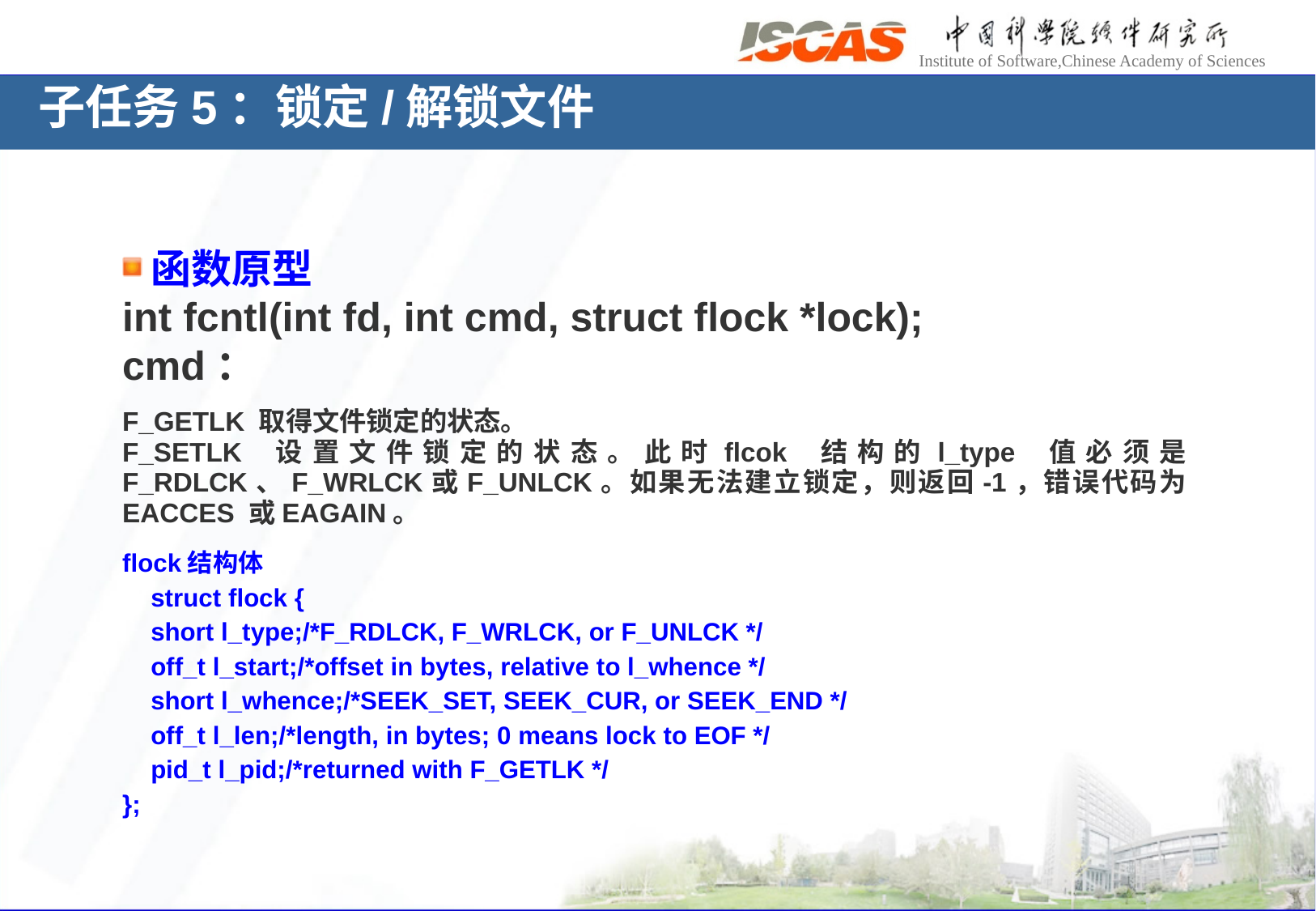

子任务5：锁定/解锁文件

函数原型
int fcntl(int fd, int cmd, struct flock *lock);
cmd：
F_GETLK 取得文件锁定的状态。
F_SETLK 设置文件锁定的状态。此时flcok 结构的l_type 值必须是F_RDLCK、F_WRLCK或F_UNLCK。如果无法建立锁定，则返回-1，错误代码为EACCES 或EAGAIN。
flock结构体
    struct flock {
    short l_type;/*F_RDLCK, F_WRLCK, or F_UNLCK */
    off_t l_start;/*offset in bytes, relative to l_whence */
    short l_whence;/*SEEK_SET, SEEK_CUR, or SEEK_END */
    off_t l_len;/*length, in bytes; 0 means lock to EOF */
    pid_t l_pid;/*returned with F_GETLK */
};